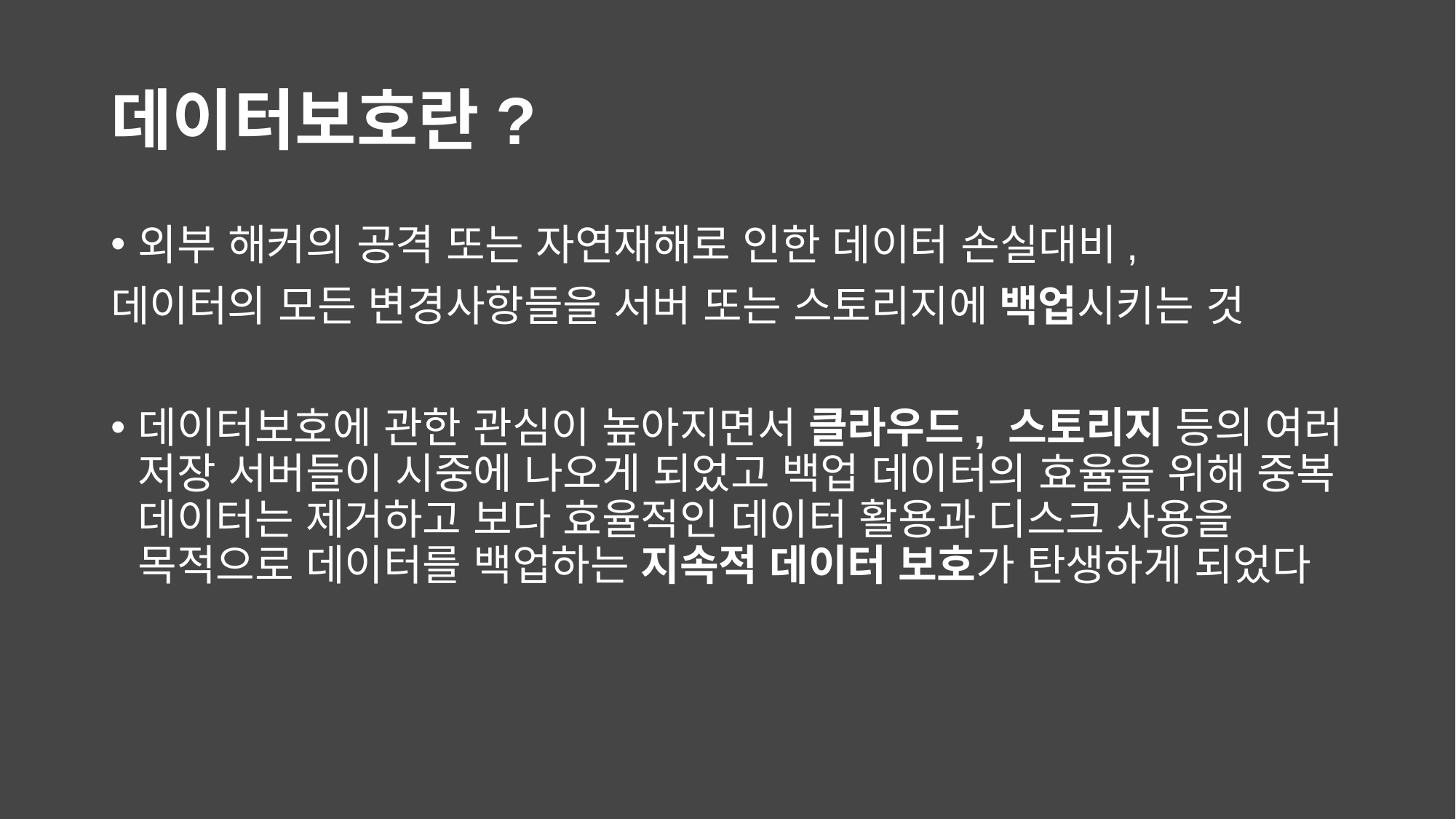

# 데이터보호란?
외부 해커의 공격 또는 자연재해로 인한 데이터 손실대비,
데이터의 모든 변경사항들을 서버 또는 스토리지에 백업시키는 것

데이터보호에 관한 관심이 높아지면서 클라우드, 스토리지 등의 여러 저장 서버들이 시중에 나오게 되었고 백업 데이터의 효율을 위해 중복 데이터는 제거하고 보다 효율적인 데이터 활용과 디스크 사용을 목적으로 데이터를 백업하는 지속적 데이터 보호가 탄생하게 되었다